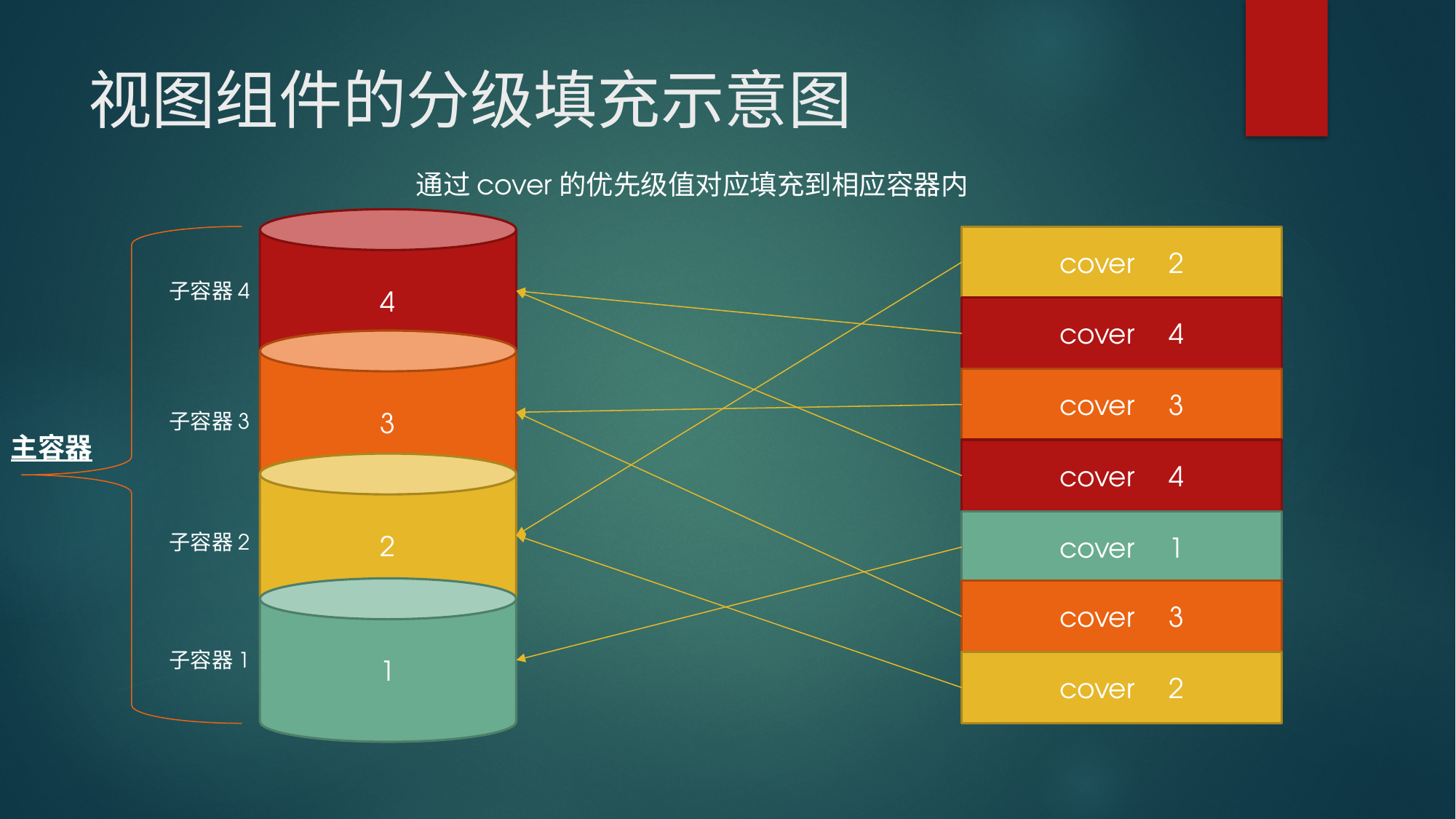

# 视图组件的分级填充示意图
通过cover的优先级值对应填充到相应容器内
4

cover	2
子容器4
cover	4
3
cover	3
子容器3
主容器
cover	4
2
cover	1
子容器2
1
cover	3
子容器1
cover	2